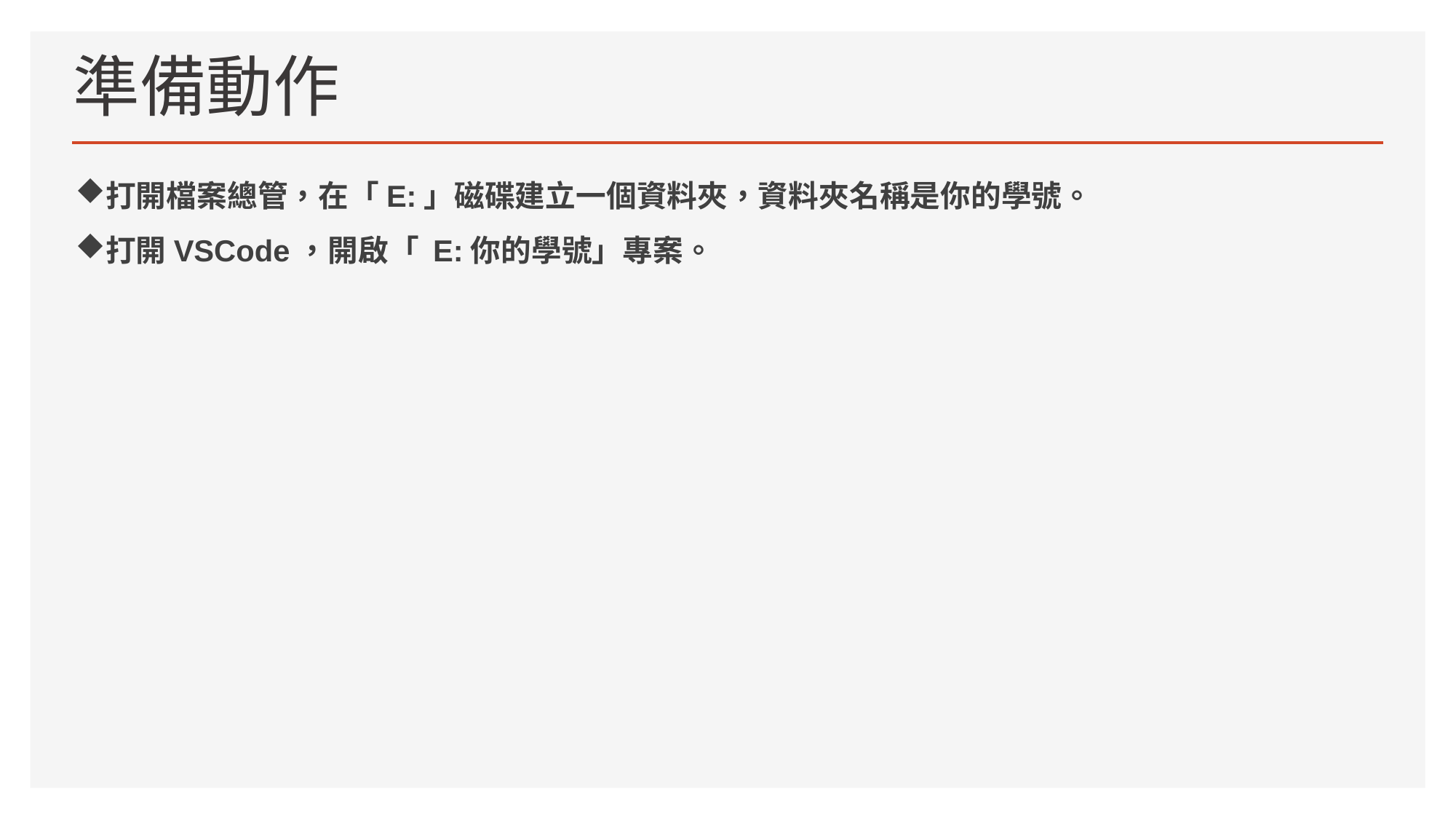

# 準備動作
打開檔案總管，在「E:」磁碟建立一個資料夾，資料夾名稱是你的學號。
打開VSCode，開啟「 E:你的學號」專案。